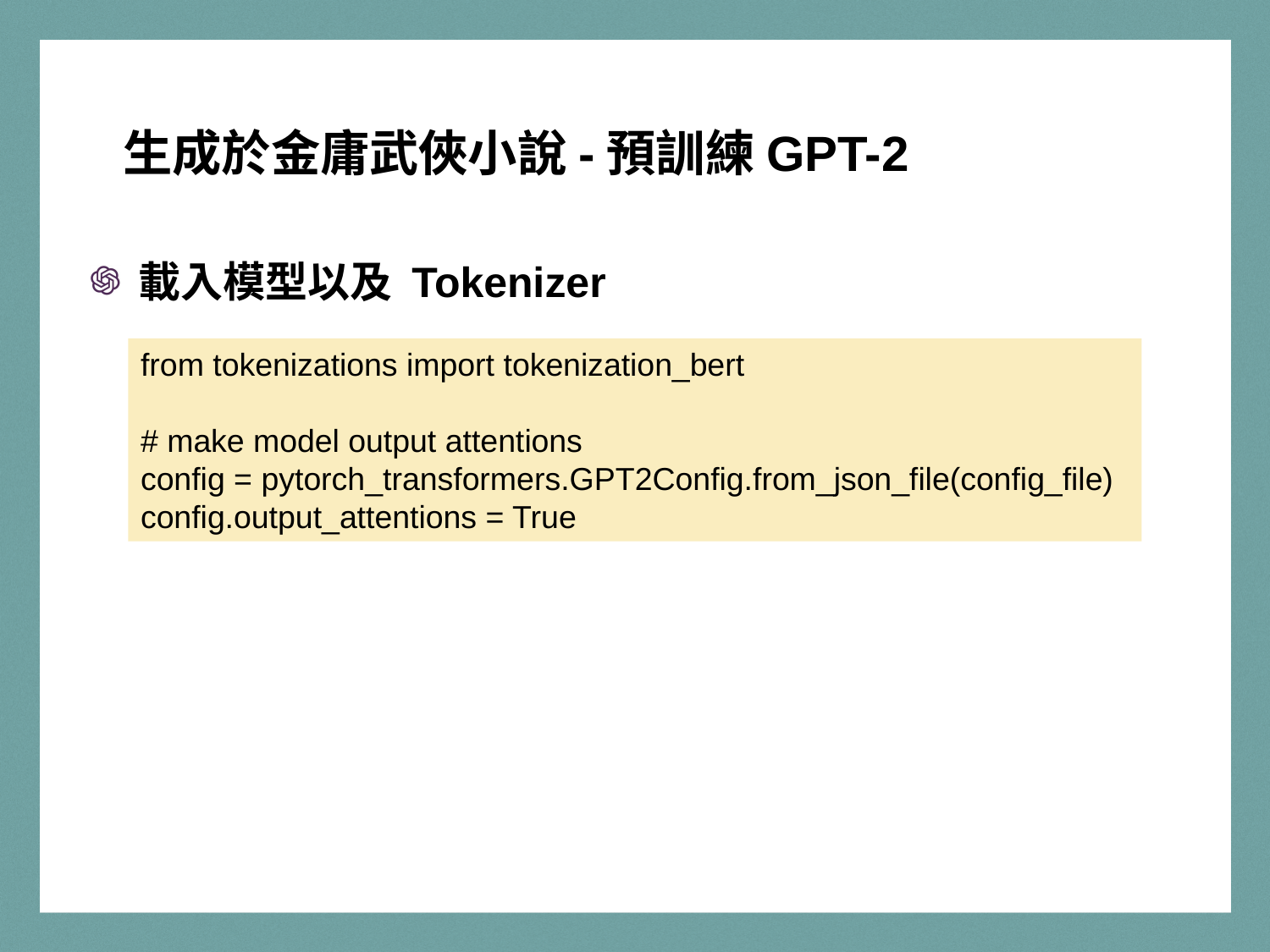

生成於金庸武俠小說-預訓練GPT-2
載入模型以及 Tokenizer
from tokenizations import tokenization_bert

# make model output attentions
config = pytorch_transformers.GPT2Config.from_json_file(config_file)
config.output_attentions = True